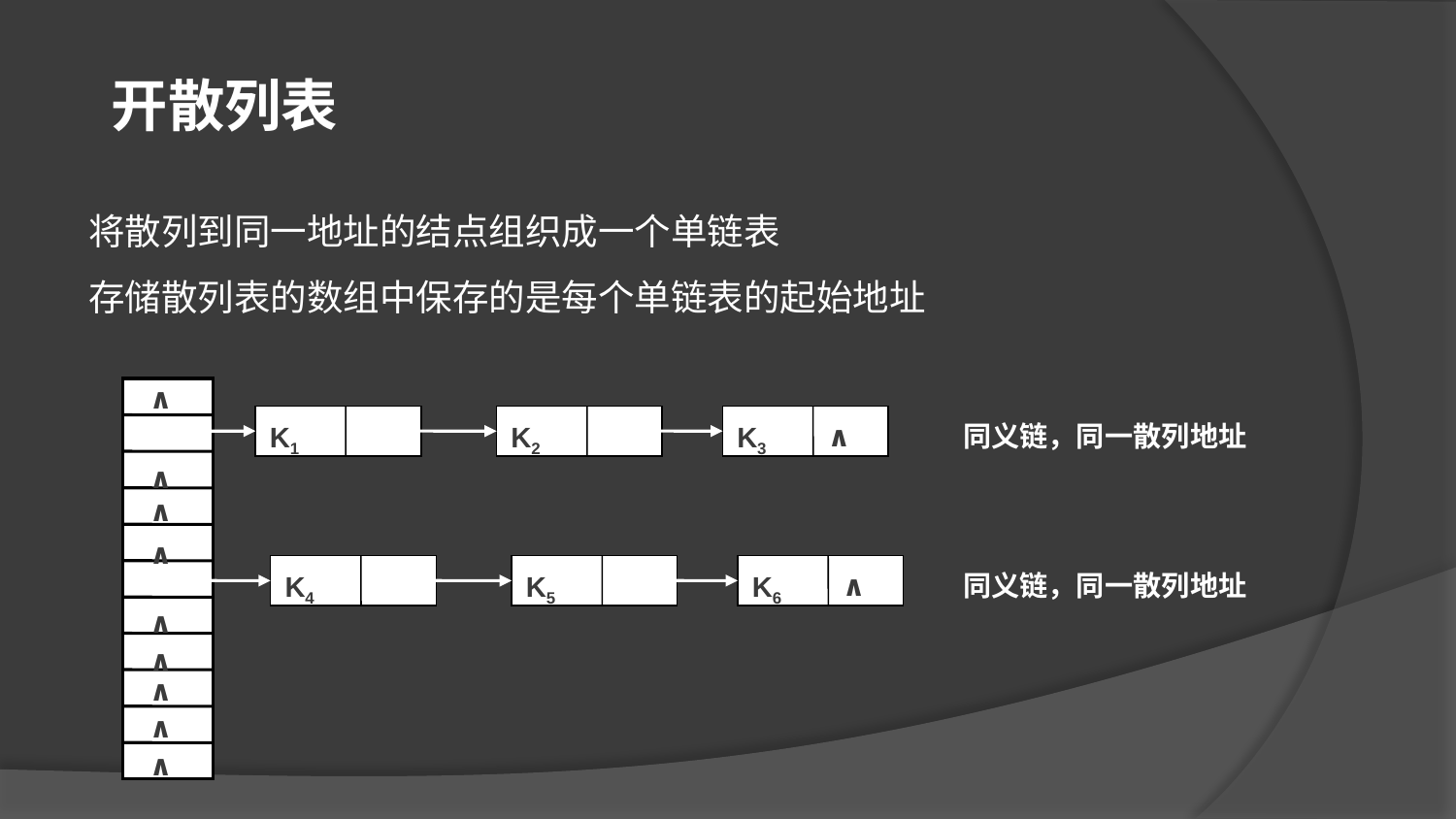

开散列表
将散列到同一地址的结点组织成一个单链表
存储散列表的数组中保存的是每个单链表的起始地址

∧

K1

K2

K3

∧
同义链，同一散列地址

∧

∧

∧

K4

K5

K6

∧
同义链，同一散列地址

∧

∧

∧

10
∧

∧